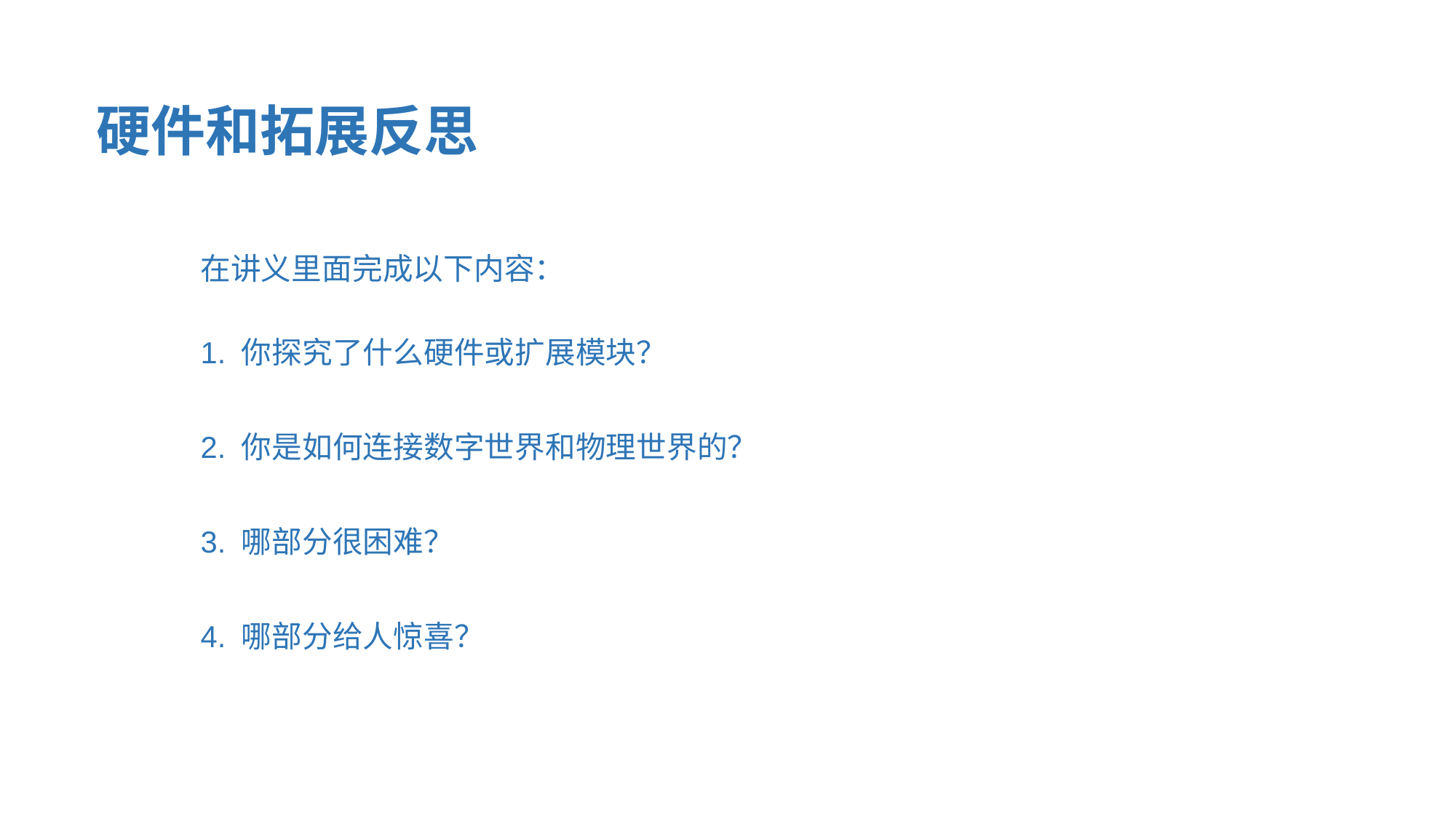

硬件和拓展反思
在讲义里面完成以下内容：

1. 你探究了什么硬件或扩展模块？

2. 你是如何连接数字世界和物理世界的？

3. 哪部分很困难？

4. 哪部分给人惊喜？